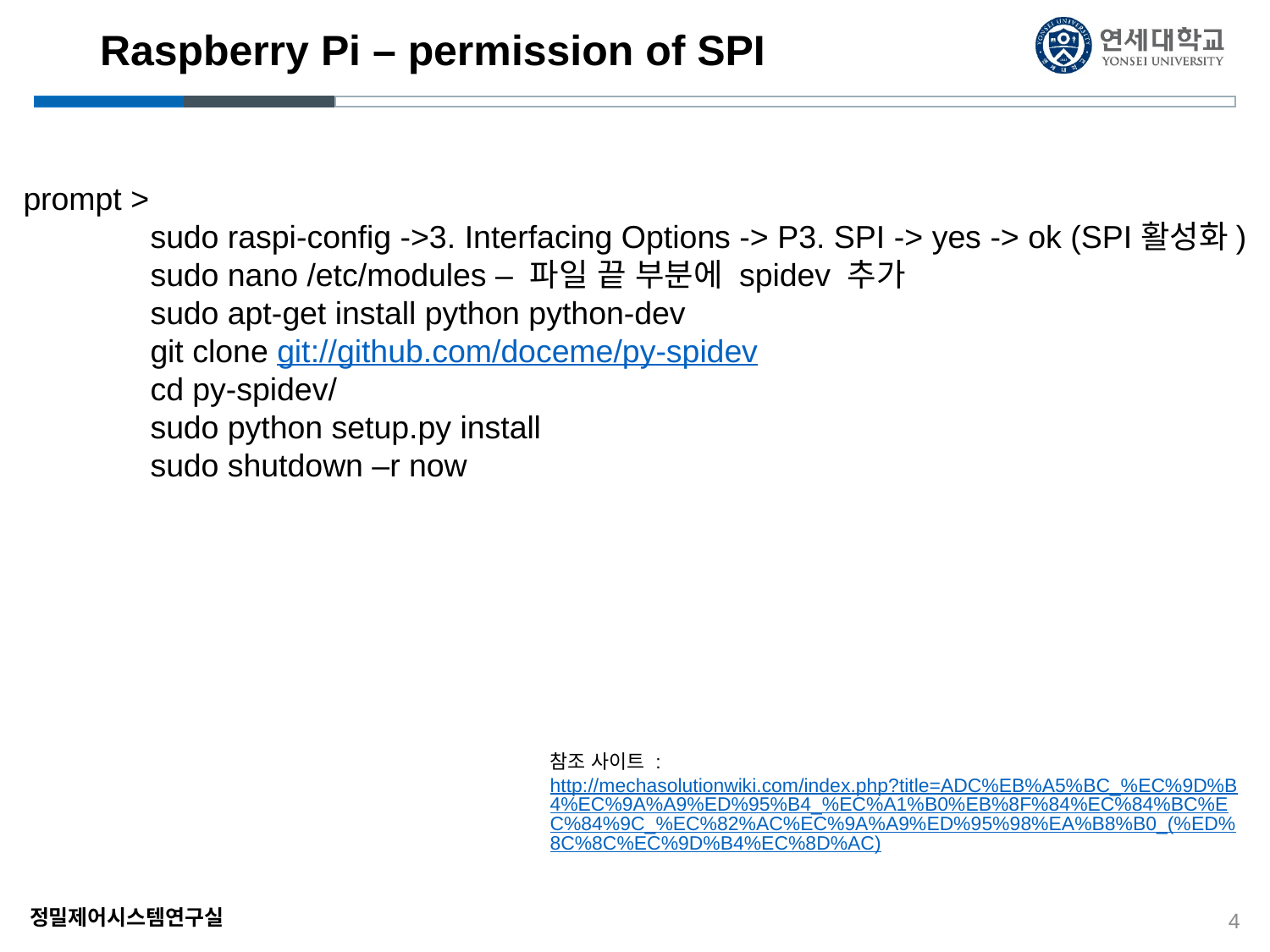

# Raspberry Pi – permission of SPI
prompt >
	sudo raspi-config ->3. Interfacing Options -> P3. SPI -> yes -> ok (SPI활성화)
	sudo nano /etc/modules – 파일 끝 부분에 spidev 추가
	sudo apt-get install python python-dev
	git clone git://github.com/doceme/py-spidev
	cd py-spidev/
	sudo python setup.py install
	sudo shutdown –r now

참조 사이트 : http://mechasolutionwiki.com/index.php?title=ADC%EB%A5%BC_%EC%9D%B4%EC%9A%A9%ED%95%B4_%EC%A1%B0%EB%8F%84%EC%84%BC%EC%84%9C_%EC%82%AC%EC%9A%A9%ED%95%98%EA%B8%B0_(%ED%8C%8C%EC%9D%B4%EC%8D%AC)
4